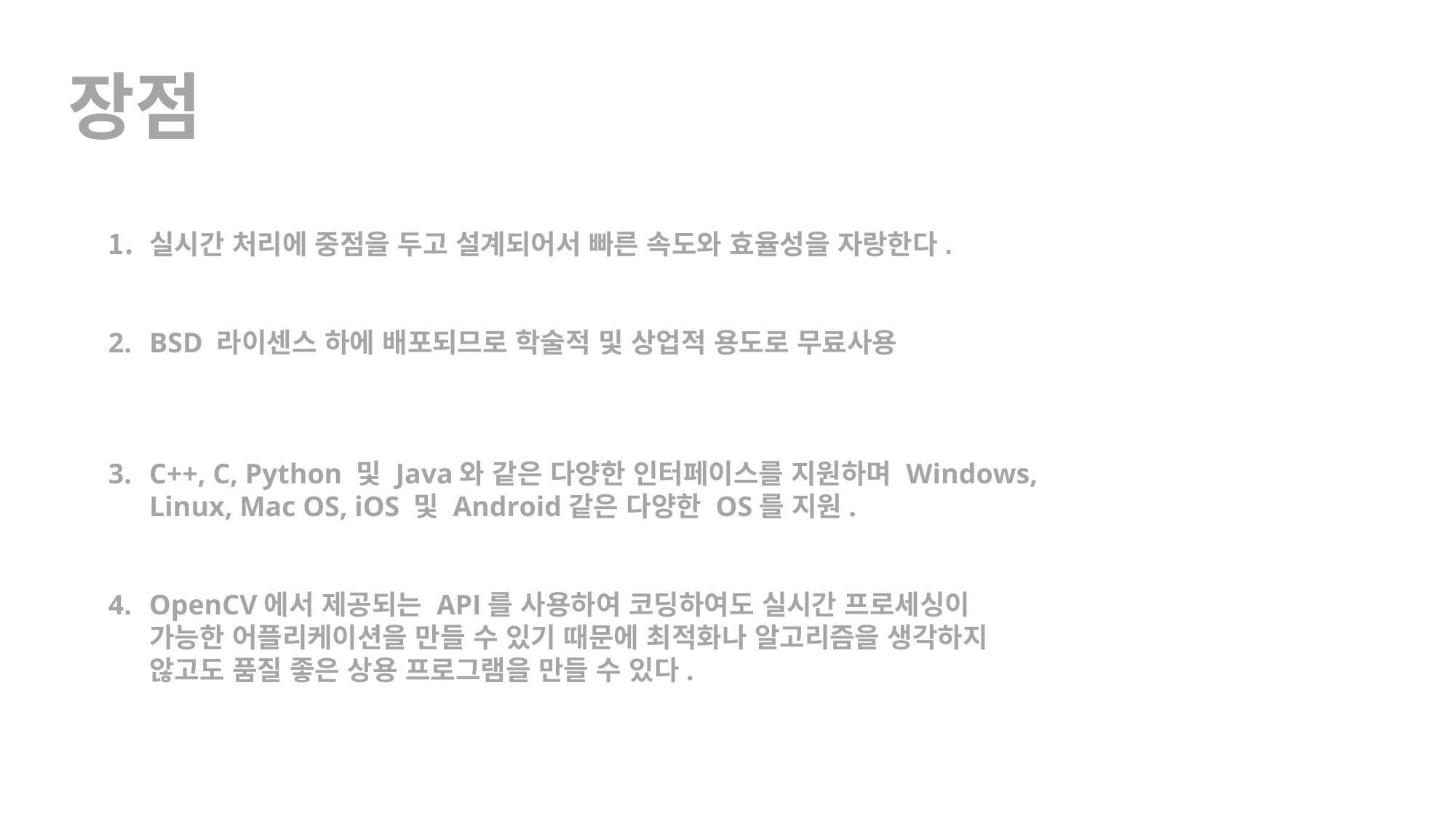

장점
실시간 처리에 중점을 두고 설계되어서 빠른 속도와 효율성을 자랑한다.

BSD 라이센스 하에 배포되므로 학술적 및 상업적 용도로 무료사용

C++, C, Python 및 Java와 같은 다양한 인터페이스를 지원하며 Windows, Linux, Mac OS, iOS 및 Android같은 다양한 OS를 지원.

OpenCV에서 제공되는 API를 사용하여 코딩하여도 실시간 프로세싱이 가능한 어플리케이션을 만들 수 있기 때문에 최적화나 알고리즘을 생각하지 않고도 품질 좋은 상용 프로그램을 만들 수 있다.